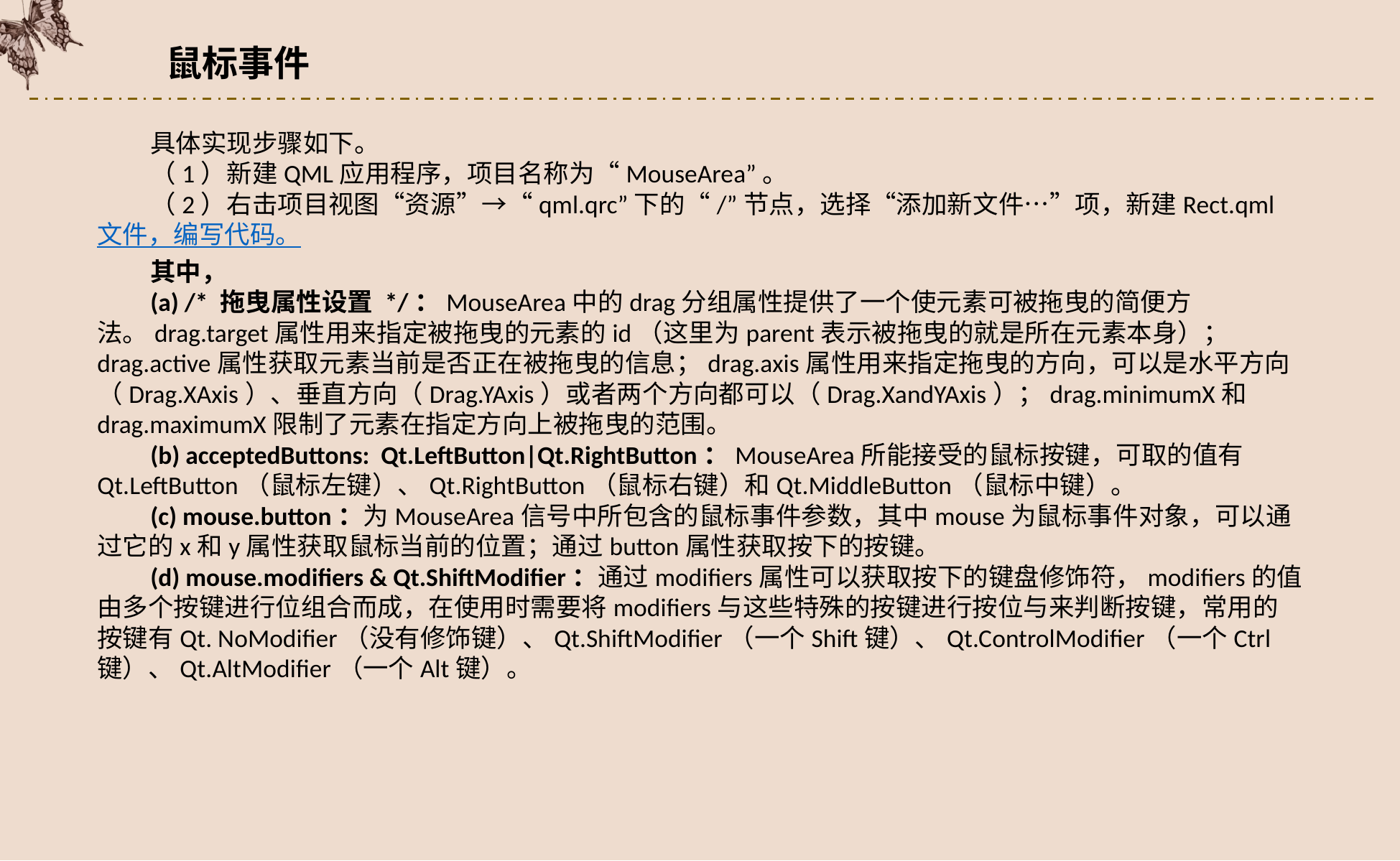

鼠标事件
具体实现步骤如下。
（1）新建QML应用程序，项目名称为“MouseArea”。
（2）右击项目视图“资源”→“qml.qrc”下的“/”节点，选择“添加新文件…”项，新建Rect.qml文件，编写代码。
其中，
(a) /* 拖曳属性设置 */：MouseArea中的drag分组属性提供了一个使元素可被拖曳的简便方法。drag.target属性用来指定被拖曳的元素的id（这里为parent表示被拖曳的就是所在元素本身）；drag.active属性获取元素当前是否正在被拖曳的信息；drag.axis属性用来指定拖曳的方向，可以是水平方向（Drag.XAxis）、垂直方向（Drag.YAxis）或者两个方向都可以（Drag.XandYAxis）；drag.minimumX和drag.maximumX限制了元素在指定方向上被拖曳的范围。
(b) acceptedButtons:  Qt.LeftButton|Qt.RightButton：MouseArea所能接受的鼠标按键，可取的值有Qt.LeftButton（鼠标左键）、Qt.RightButton（鼠标右键）和Qt.MiddleButton（鼠标中键）。
(c) mouse.button：为MouseArea信号中所包含的鼠标事件参数，其中mouse为鼠标事件对象，可以通过它的x和y属性获取鼠标当前的位置；通过button属性获取按下的按键。
(d) mouse.modifiers & Qt.ShiftModifier：通过modifiers属性可以获取按下的键盘修饰符，modifiers的值由多个按键进行位组合而成，在使用时需要将modifiers与这些特殊的按键进行按位与来判断按键，常用的按键有Qt. NoModifier（没有修饰键）、Qt.ShiftModifier（一个Shift键）、Qt.ControlModifier（一个Ctrl键）、Qt.AltModifier（一个Alt键）。